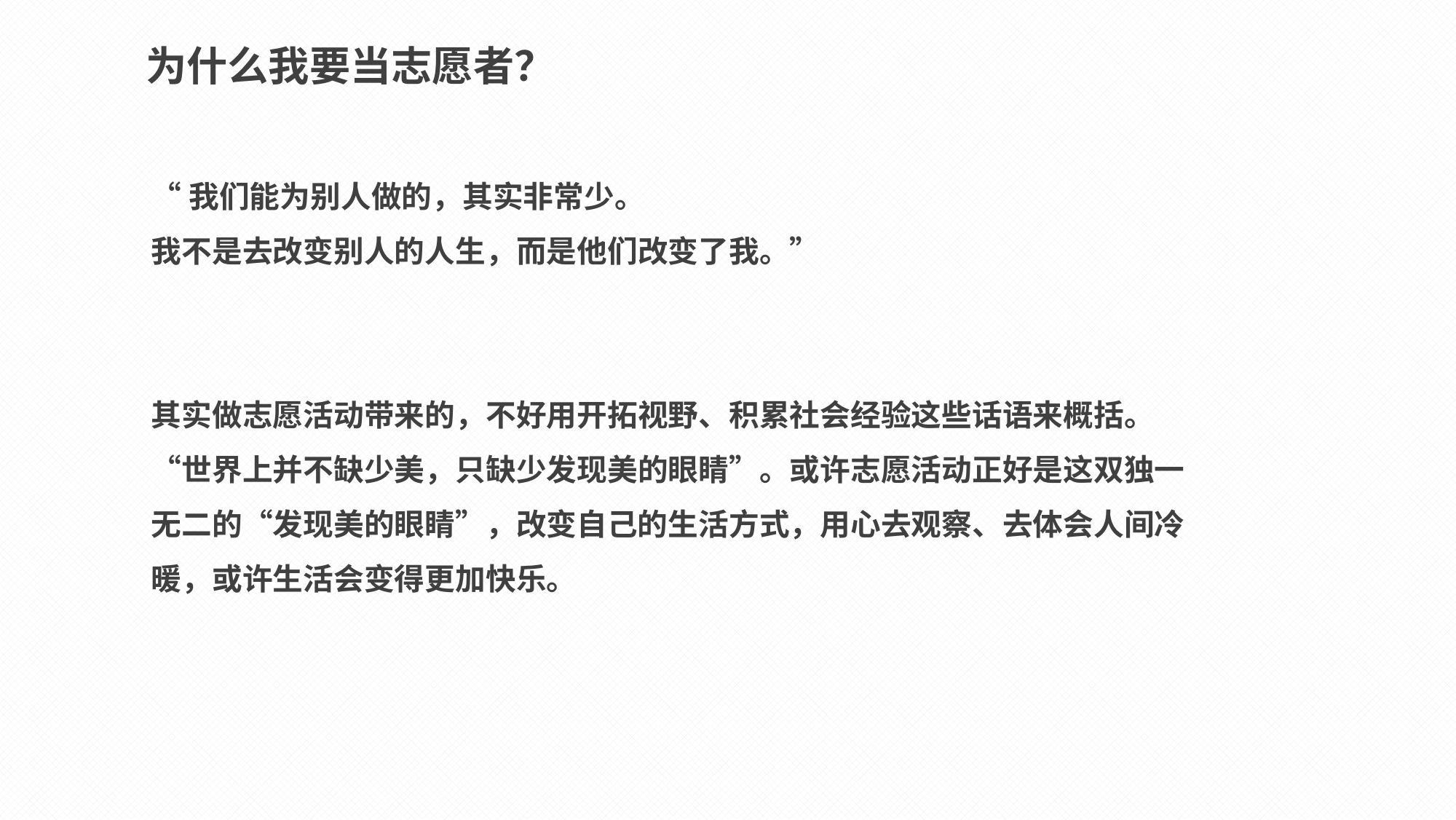

为什么我要当志愿者？
“我们能为别人做的，其实非常少。
我不是去改变别人的人生，而是他们改变了我。”

其实做志愿活动带来的，不好用开拓视野、积累社会经验这些话语来概括。“世界上并不缺少美，只缺少发现美的眼睛”。或许志愿活动正好是这双独一无二的“发现美的眼睛”，改变自己的生活方式，用心去观察、去体会人间冷暖，或许生活会变得更加快乐。